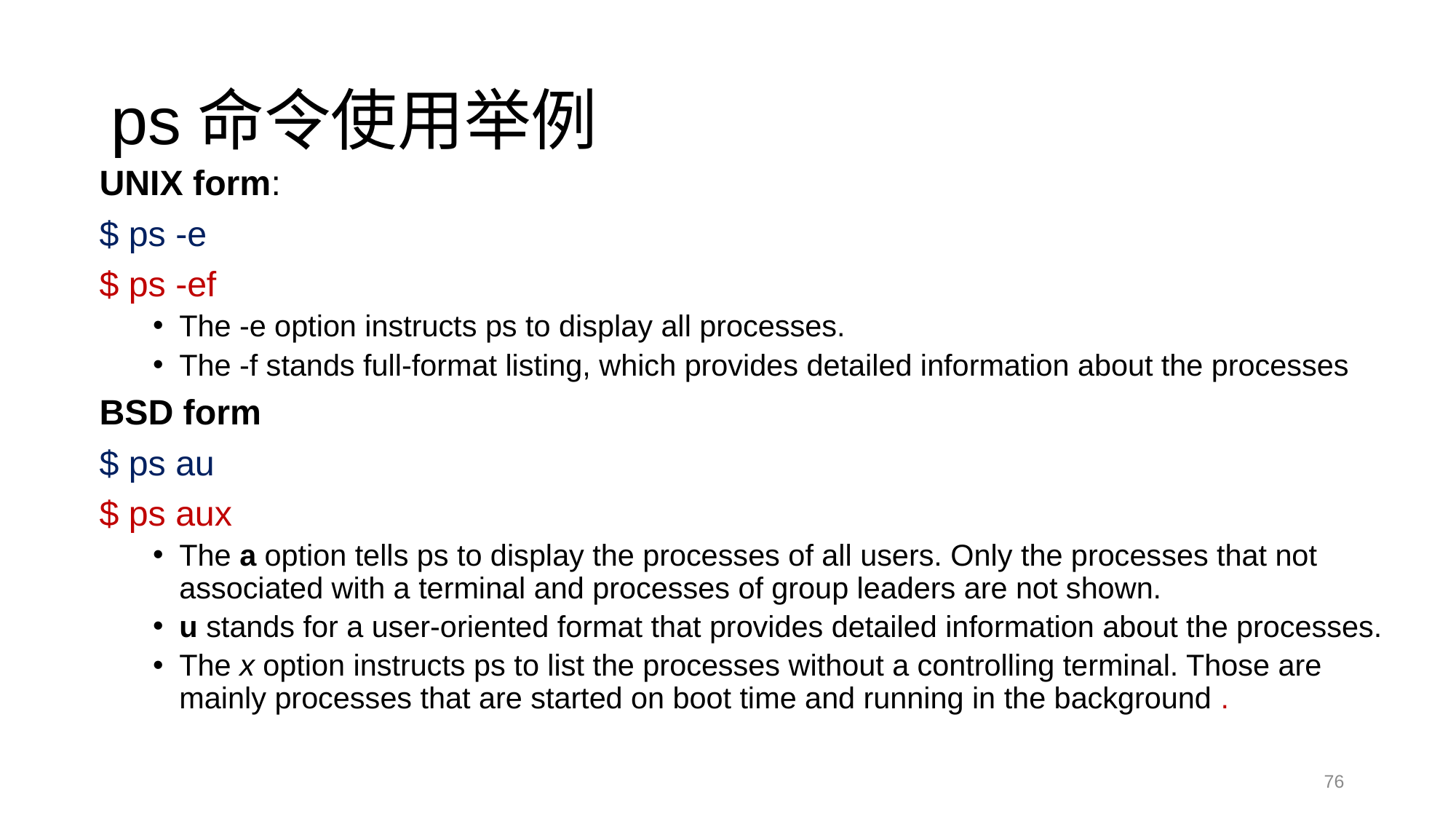

# ps命令使用举例
UNIX form:
$ ps -e
$ ps -ef
The -e option instructs ps to display all processes.
The -f stands full-format listing, which provides detailed information about the processes
BSD form
$ ps au
$ ps aux
The a option tells ps to display the processes of all users. Only the processes that not associated with a terminal and processes of group leaders are not shown.
u stands for a user-oriented format that provides detailed information about the processes.
The x option instructs ps to list the processes without a controlling terminal. Those are mainly processes that are started on boot time and running in the background .
76